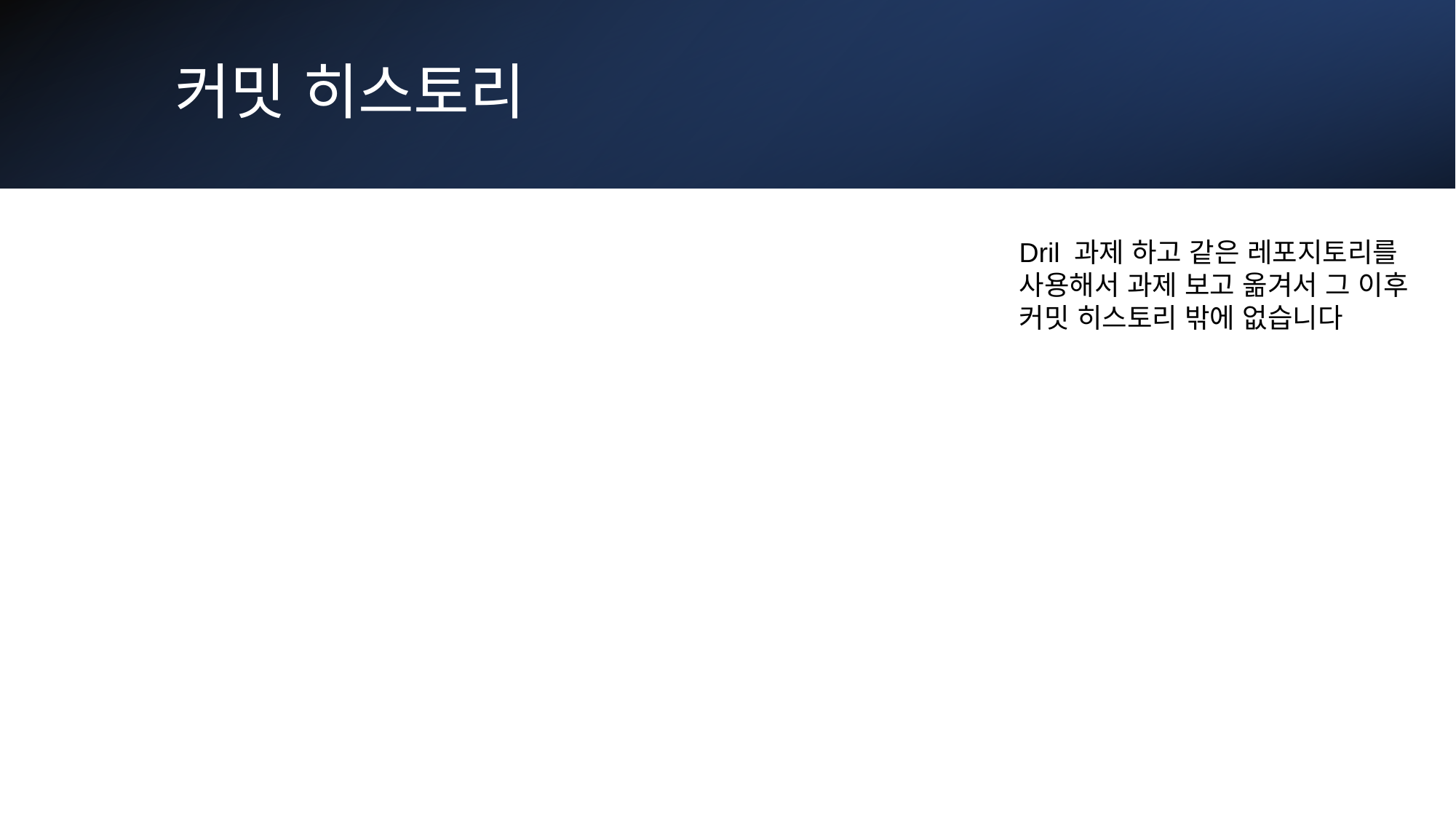

# 커밋 히스토리

Dril 과제 하고 같은 레포지토리를 사용해서 과제 보고 옮겨서 그 이후 커밋 히스토리 밖에 없습니다